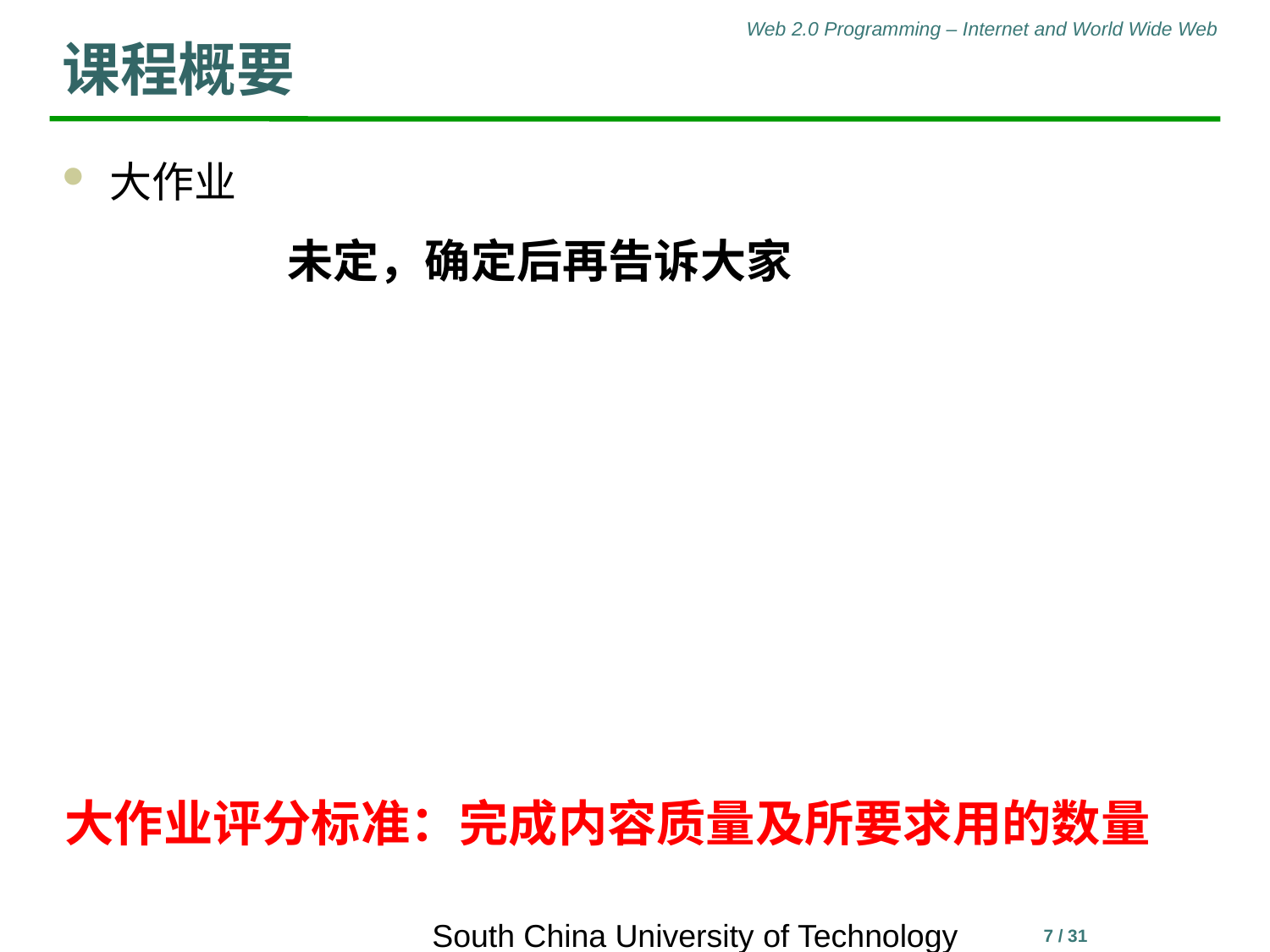

# 课程概要
大作业
             未定，确定后再告诉大家
大作业评分标准：完成内容质量及所要求用的数量